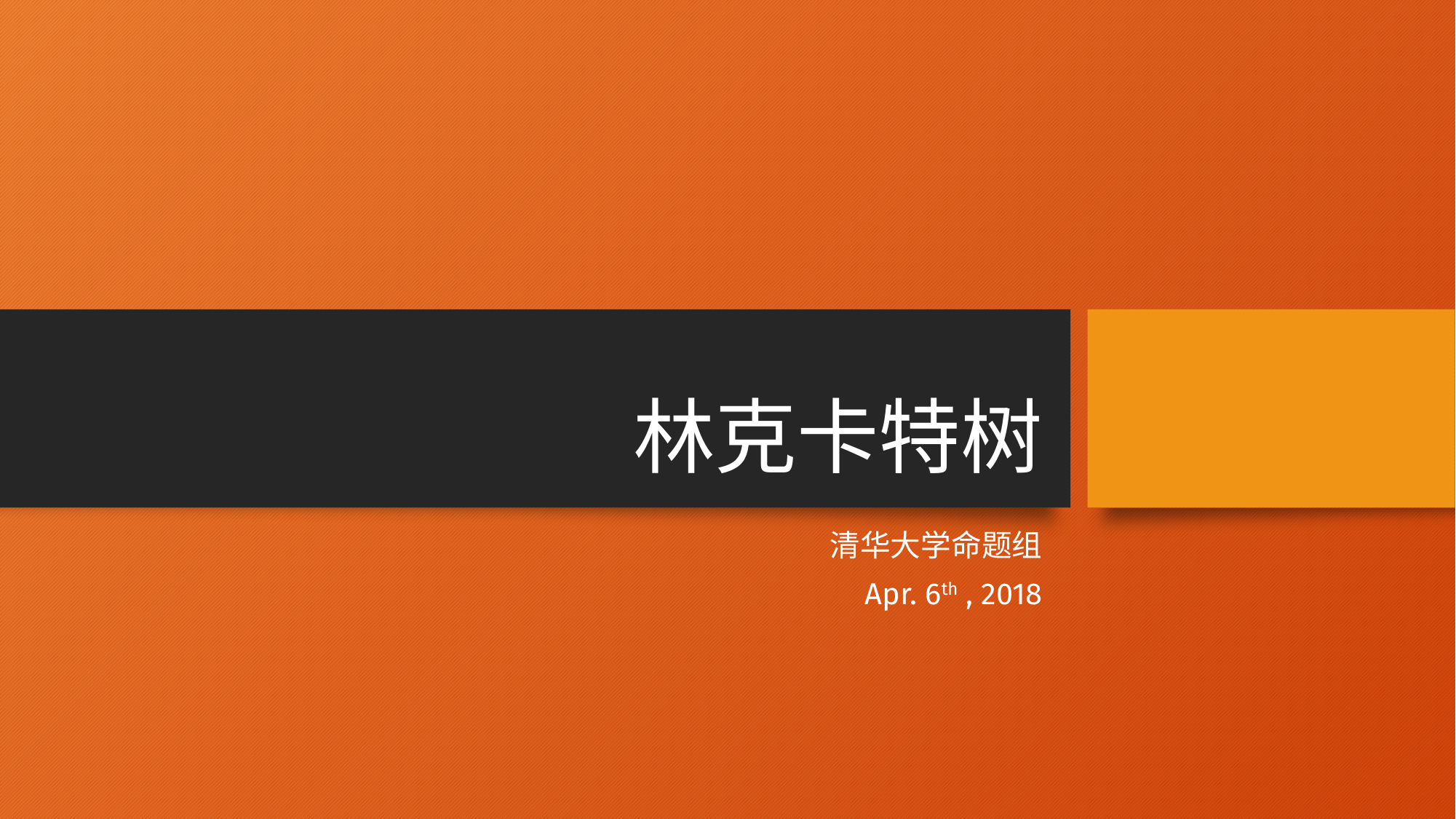

# 林克卡特树
清华大学命题组
Apr. 6th , 2018